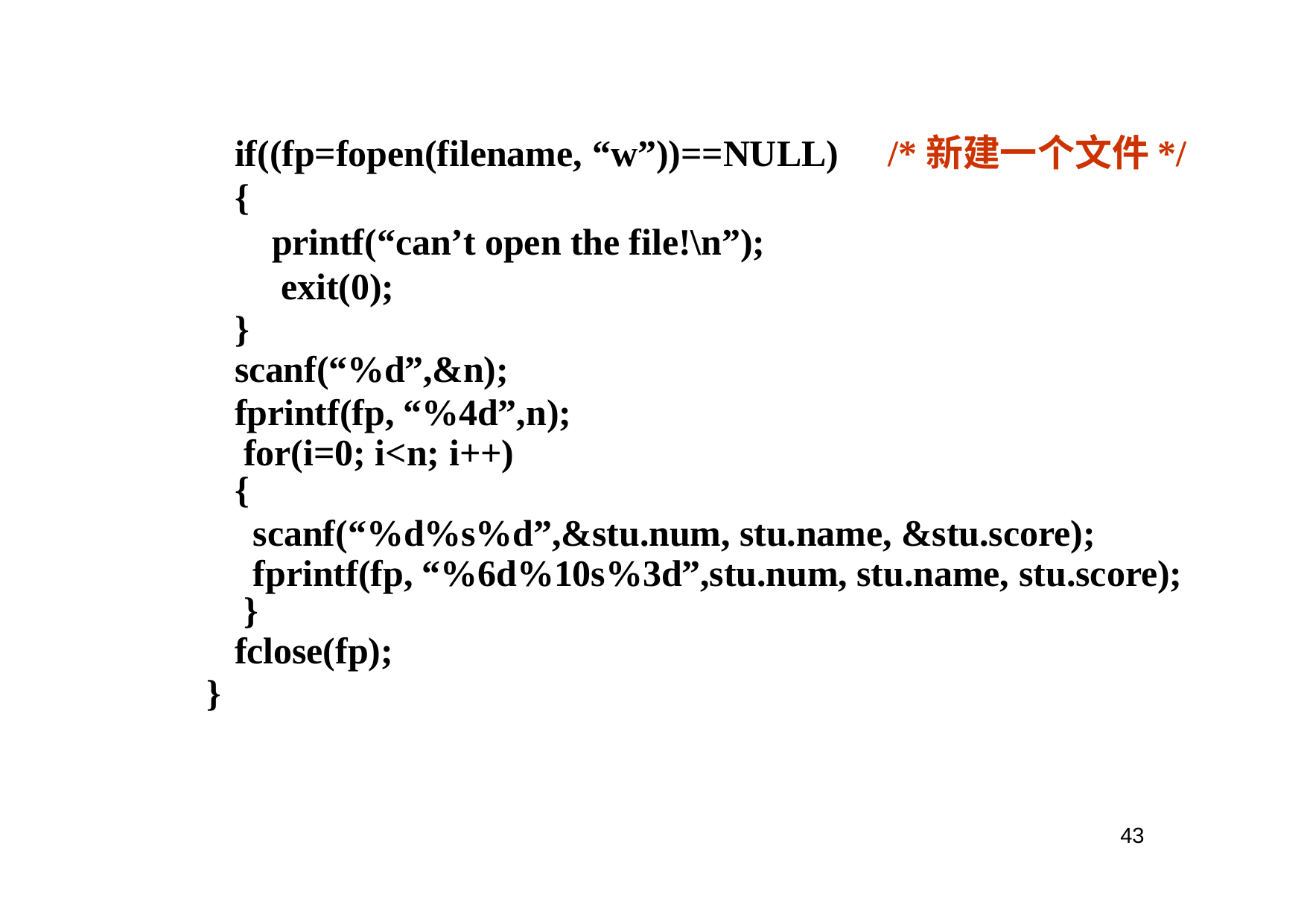

if((fp=fopen(filename, “w”))==NULL)	/*新建一个文件*/
{
printf(“can’t open the file!\n”);  exit(0);
}
scanf(“%d”,&n);
fprintf(fp, “%4d”,n);  for(i=0; i<n; i++)
{
scanf(“%d%s%d”,&stu.num, stu.name, &stu.score);  fprintf(fp, “%6d%10s%3d”,stu.num, stu.name, stu.score);
}
fclose(fp);
}
43